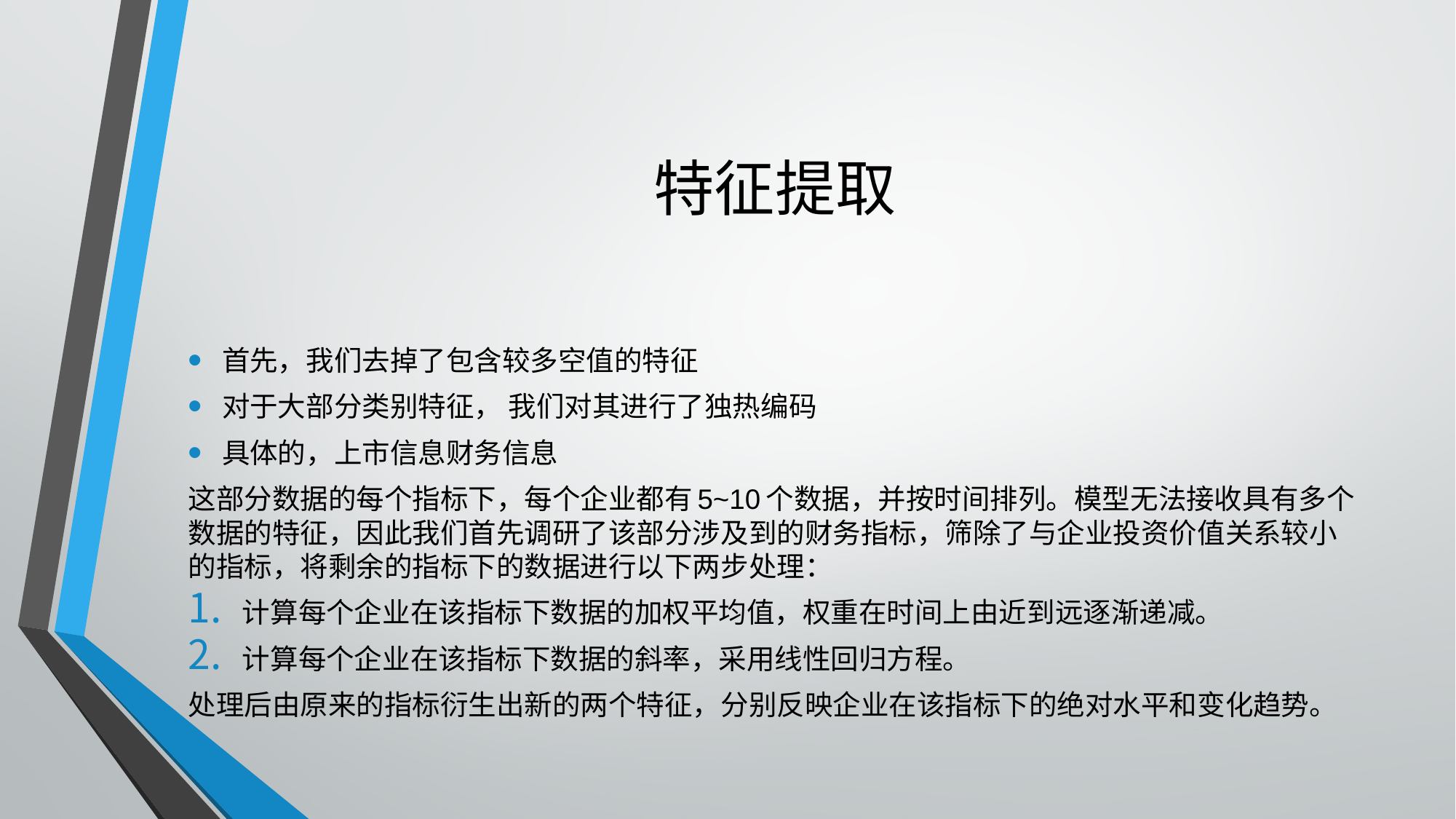

# 特征提取

首先，我们去掉了包含较多空值的特征
对于大部分类别特征， 我们对其进行了独热编码
具体的，上市信息财务信息
这部分数据的每个指标下，每个企业都有5~10个数据，并按时间排列。模型无法接收具有多个数据的特征，因此我们首先调研了该部分涉及到的财务指标，筛除了与企业投资价值关系较小的指标，将剩余的指标下的数据进行以下两步处理：
计算每个企业在该指标下数据的加权平均值，权重在时间上由近到远逐渐递减。
计算每个企业在该指标下数据的斜率，采用线性回归方程。
处理后由原来的指标衍生出新的两个特征，分别反映企业在该指标下的绝对水平和变化趋势。